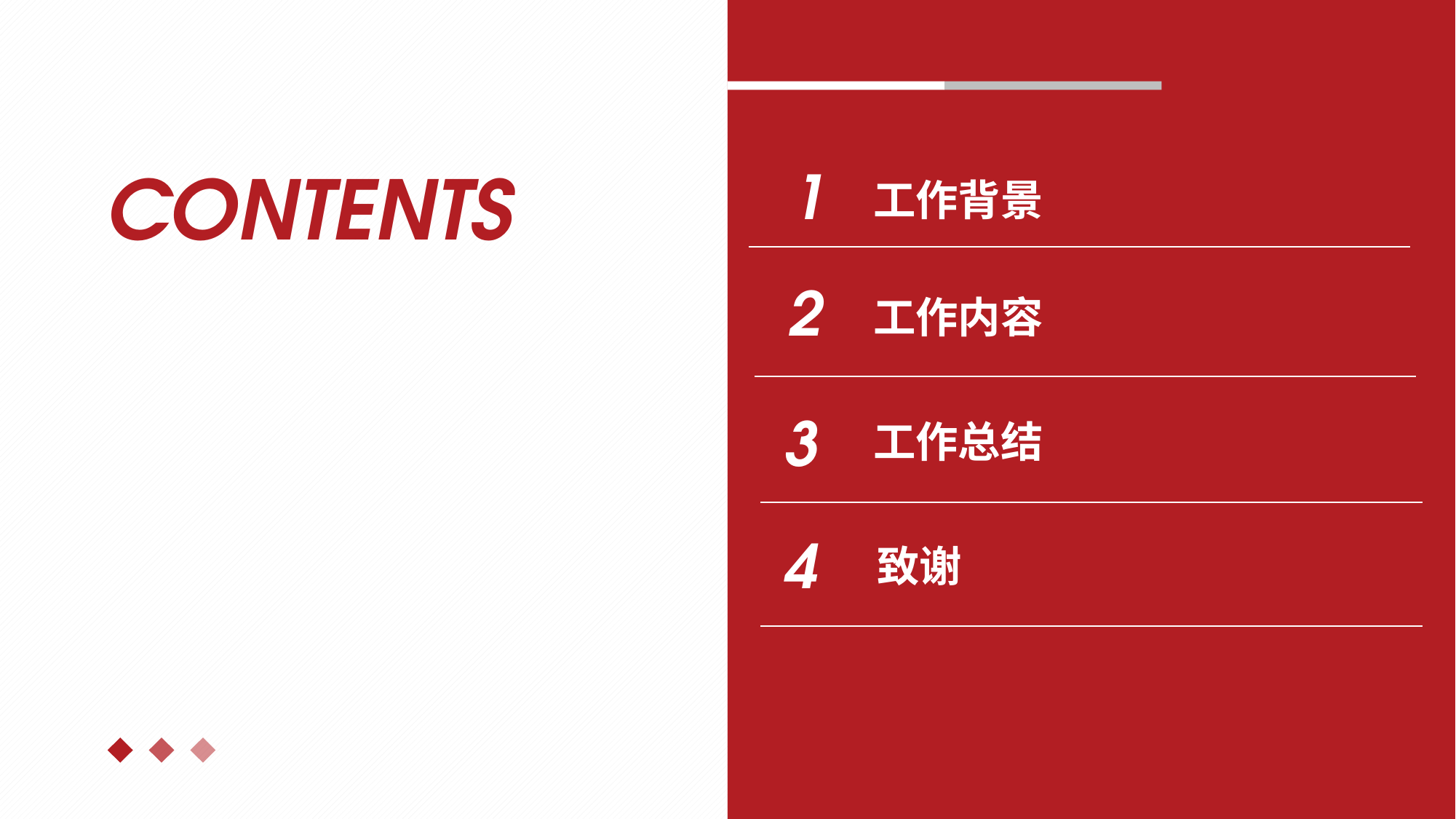

CONTENTS
1
工作背景
2
工作内容
3
工作总结
4
致谢